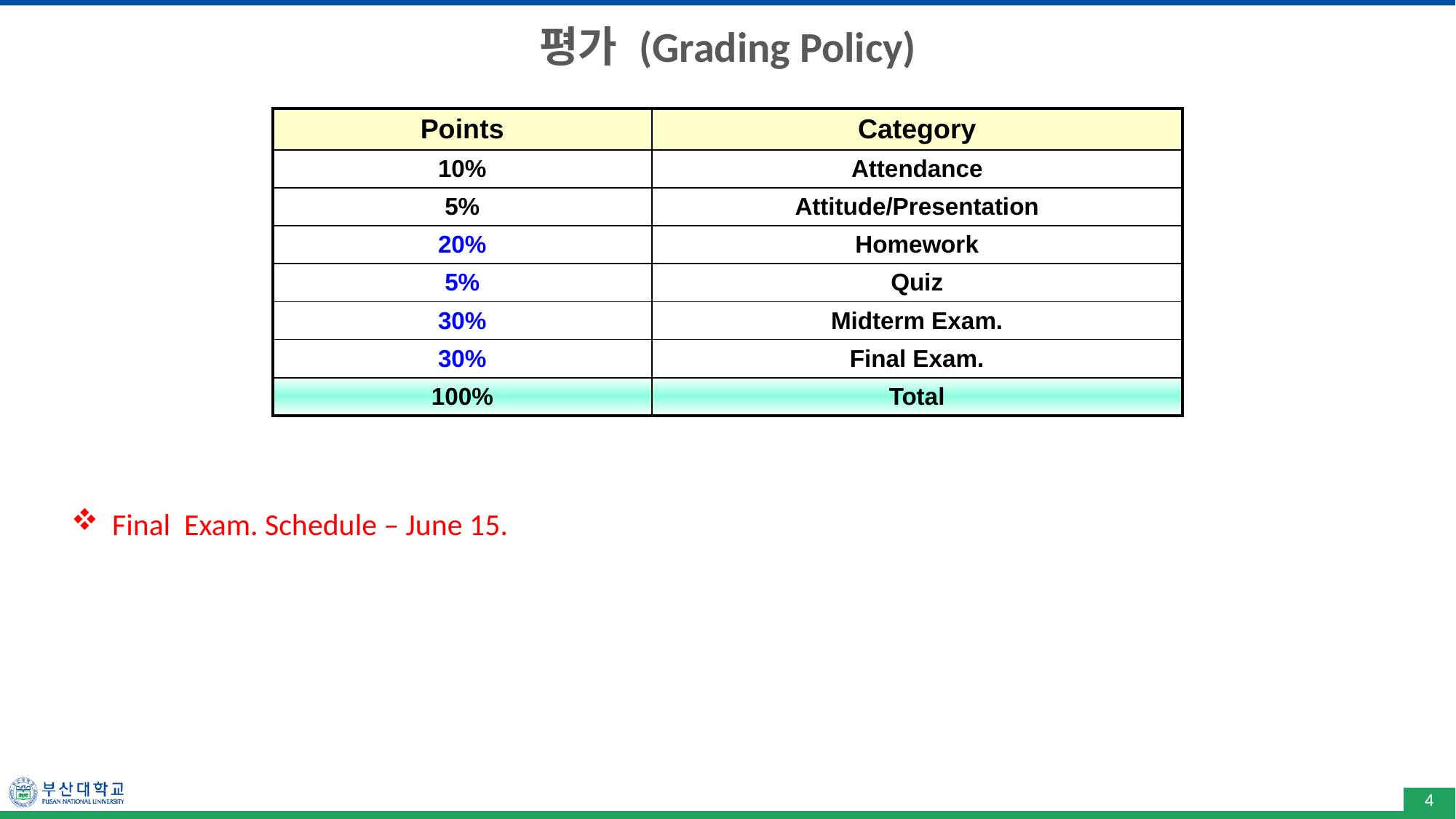

# 평가 (Grading Policy)

Final  Exam. Schedule – June 15.

| Points | Category |
| --- | --- |
| 10% | Attendance |
| 5% | Attitude/Presentation |
| 20% | Homework |
| 5% | Quiz |
| 30% | Midterm Exam. |
| 30% | Final Exam. |
| 100% | Total |
4